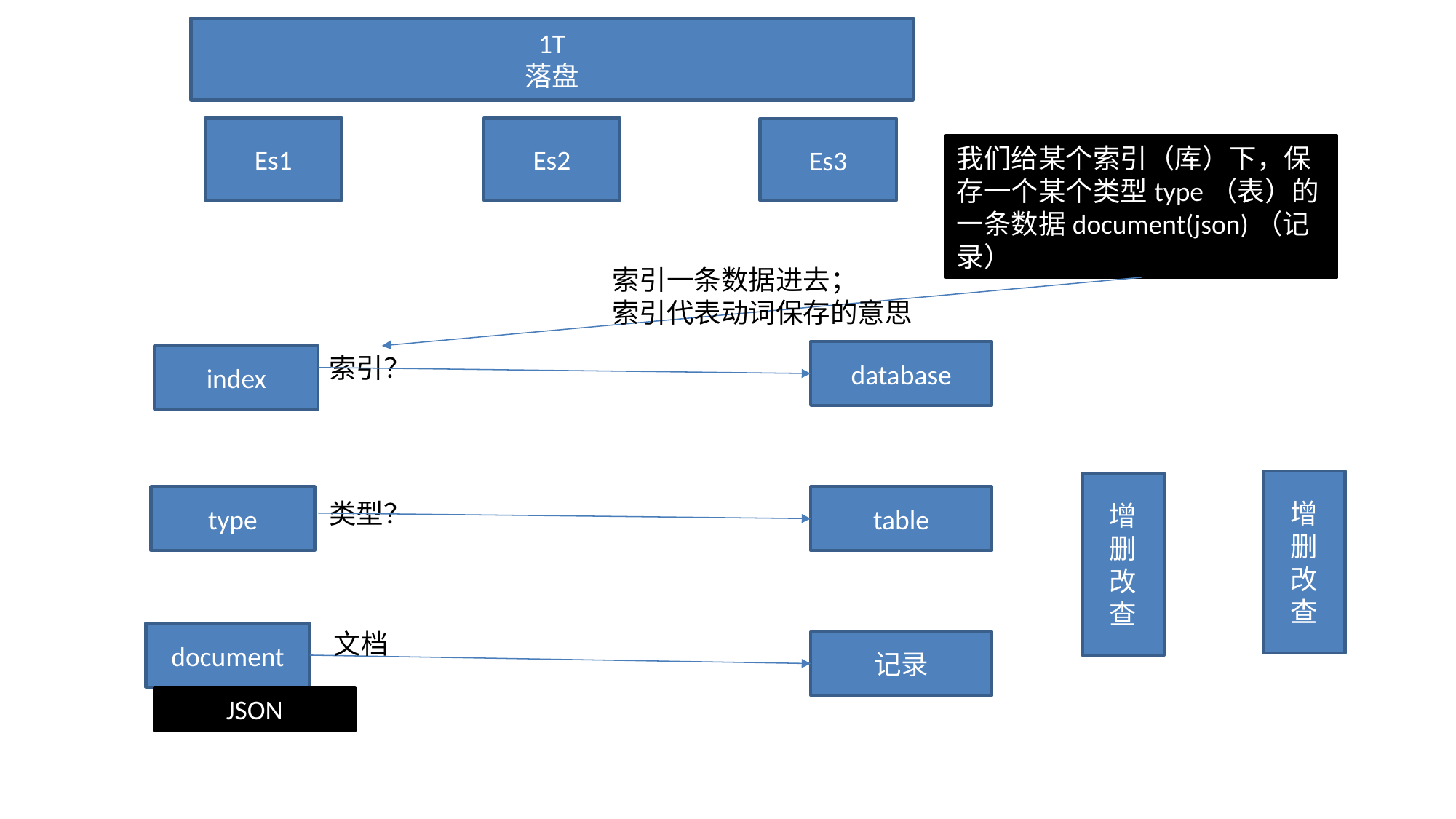

1T
落盘
Es1
Es2
Es3
我们给某个索引（库）下，保存一个某个类型type（表）的一条数据document(json)（记录）
索引一条数据进去；
索引代表动词保存的意思
database
index
索引？
增
删
改
查
增
删
改
查
type
table
类型？
文档
document
记录
JSON